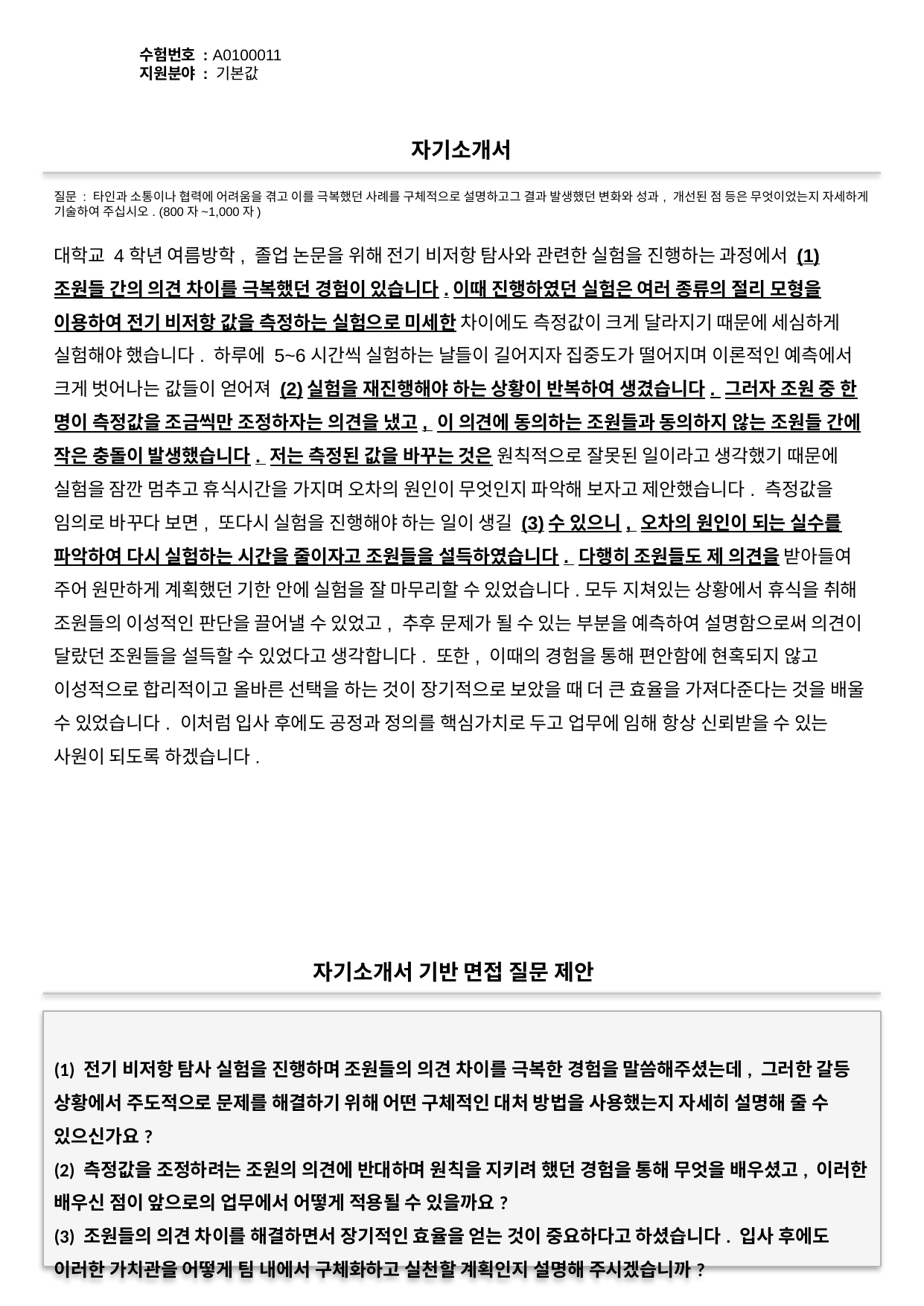

수험번호 : A0100011
지원분야 : 기본값
#

자기소개서

질문 : 타인과 소통이나 협력에 어려움을 겪고 이를 극복했던 사례를 구체적으로 설명하고그 결과 발생했던 변화와 성과, 개선된 점 등은 무엇이었는지 자세하게 기술하여 주십시오. (800자~1,000자)

대학교 4학년 여름방학, 졸업 논문을 위해 전기 비저항 탐사와 관련한 실험을 진행하는 과정에서 (1)조원들 간의 의견 차이를 극복했던 경험이 있습니다.이때 진행하였던 실험은 여러 종류의 절리 모형을 이용하여 전기 비저항 값을 측정하는 실험으로 미세한 차이에도 측정값이 크게 달라지기 때문에 세심하게 실험해야 했습니다. 하루에 5~6시간씩 실험하는 날들이 길어지자 집중도가 떨어지며 이론적인 예측에서 크게 벗어나는 값들이 얻어져 (2)실험을 재진행해야 하는 상황이 반복하여 생겼습니다. 그러자 조원 중 한 명이 측정값을 조금씩만 조정하자는 의견을 냈고, 이 의견에 동의하는 조원들과 동의하지 않는 조원들 간에 작은 충돌이 발생했습니다. 저는 측정된 값을 바꾸는 것은 원칙적으로 잘못된 일이라고 생각했기 때문에 실험을 잠깐 멈추고 휴식시간을 가지며 오차의 원인이 무엇인지 파악해 보자고 제안했습니다. 측정값을 임의로 바꾸다 보면, 또다시 실험을 진행해야 하는 일이 생길 (3)수 있으니, 오차의 원인이 되는 실수를 파악하여 다시 실험하는 시간을 줄이자고 조원들을 설득하였습니다. 다행히 조원들도 제 의견을 받아들여 주어 원만하게 계획했던 기한 안에 실험을 잘 마무리할 수 있었습니다.모두 지쳐있는 상황에서 휴식을 취해 조원들의 이성적인 판단을 끌어낼 수 있었고, 추후 문제가 될 수 있는 부분을 예측하여 설명함으로써 의견이 달랐던 조원들을 설득할 수 있었다고 생각합니다. 또한, 이때의 경험을 통해 편안함에 현혹되지 않고 이성적으로 합리적이고 올바른 선택을 하는 것이 장기적으로 보았을 때 더 큰 효율을 가져다준다는 것을 배울 수 있었습니다. 이처럼 입사 후에도 공정과 정의를 핵심가치로 두고 업무에 임해 항상 신뢰받을 수 있는 사원이 되도록 하겠습니다.

자기소개서 기반 면접 질문 제안

(1) 전기 비저항 탐사 실험을 진행하며 조원들의 의견 차이를 극복한 경험을 말씀해주셨는데, 그러한 갈등 상황에서 주도적으로 문제를 해결하기 위해 어떤 구체적인 대처 방법을 사용했는지 자세히 설명해 줄 수 있으신가요?
(2) 측정값을 조정하려는 조원의 의견에 반대하며 원칙을 지키려 했던 경험을 통해 무엇을 배우셨고, 이러한 배우신 점이 앞으로의 업무에서 어떻게 적용될 수 있을까요?
(3) 조원들의 의견 차이를 해결하면서 장기적인 효율을 얻는 것이 중요하다고 하셨습니다. 입사 후에도 이러한 가치관을 어떻게 팀 내에서 구체화하고 실천할 계획인지 설명해 주시겠습니까?